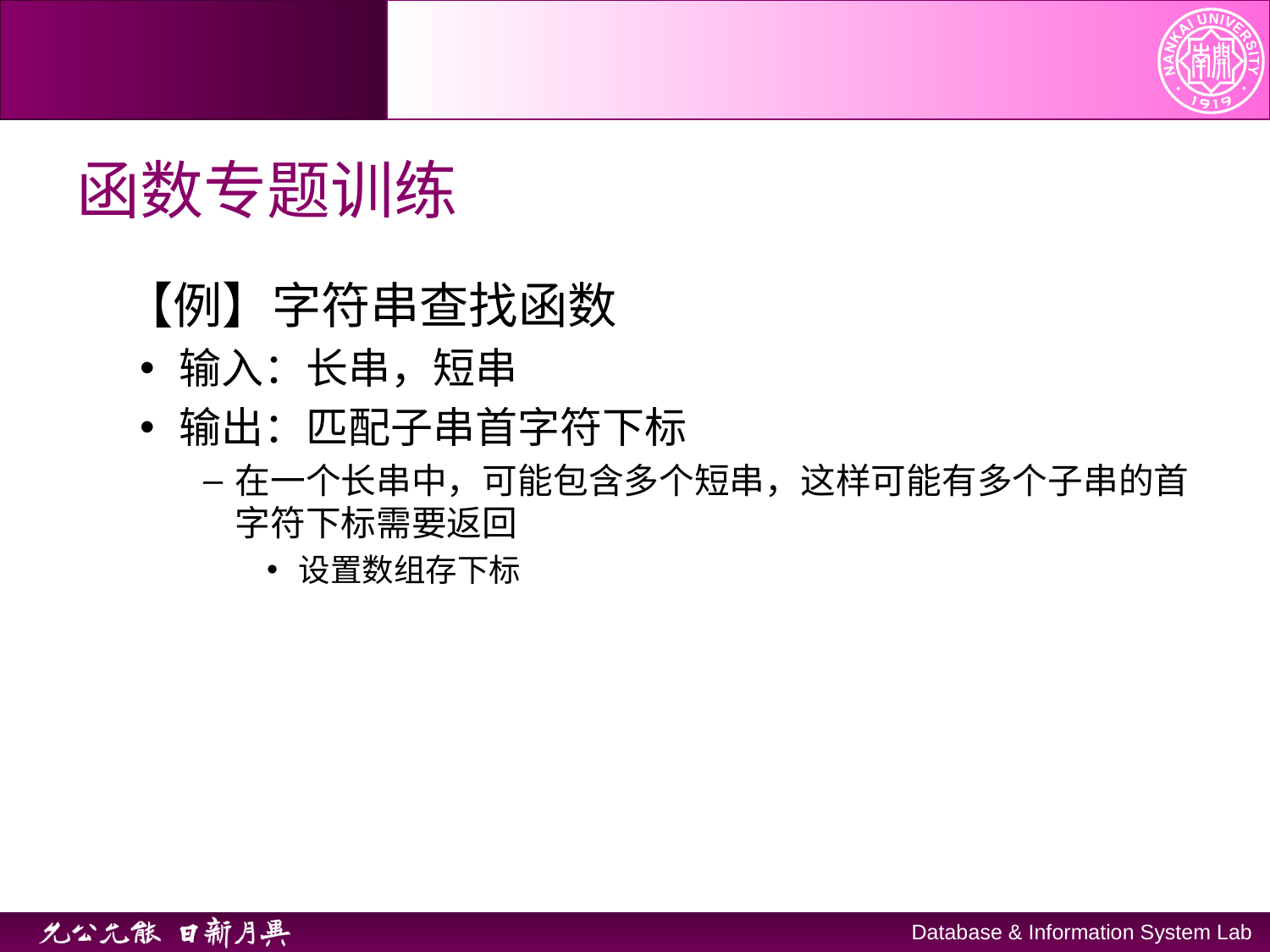

# 函数专题训练
【例】字符串查找函数
输入：长串，短串
输出：匹配子串首字符下标
在一个长串中，可能包含多个短串，这样可能有多个子串的首字符下标需要返回
设置数组存下标